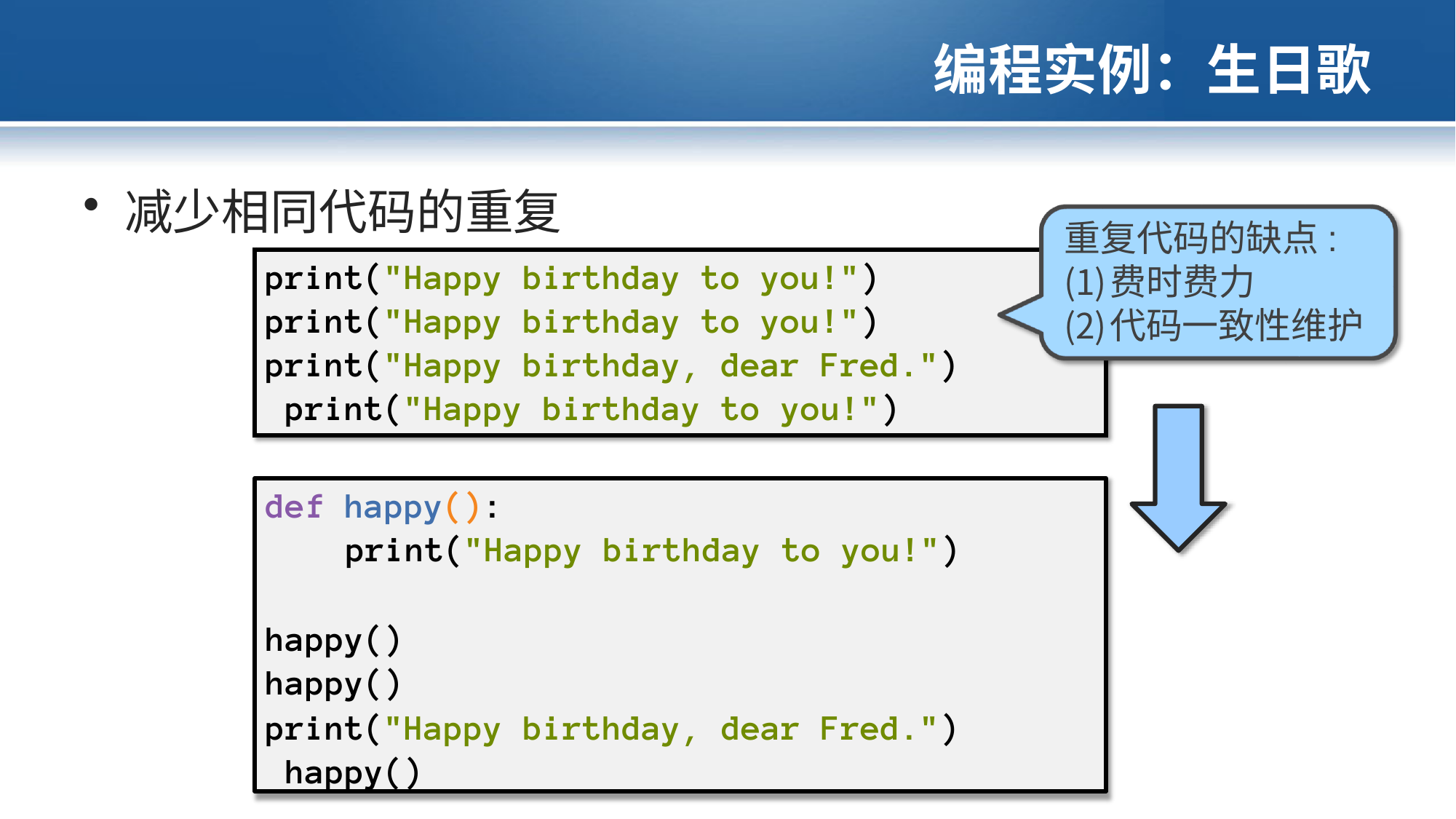

# 编程实例：生日歌
减少相同代码的重复

重复代码的缺点:

print("Happy birthday to you!")  print("Happy birthday to you!")  print("Happy birthday, dear Fred.")  print("Happy birthday to you!")
费时费力
代码一致性维护

def happy():
print("Happy birthday to you!")

happy()
happy()
print("Happy birthday, dear Fred.")  happy()